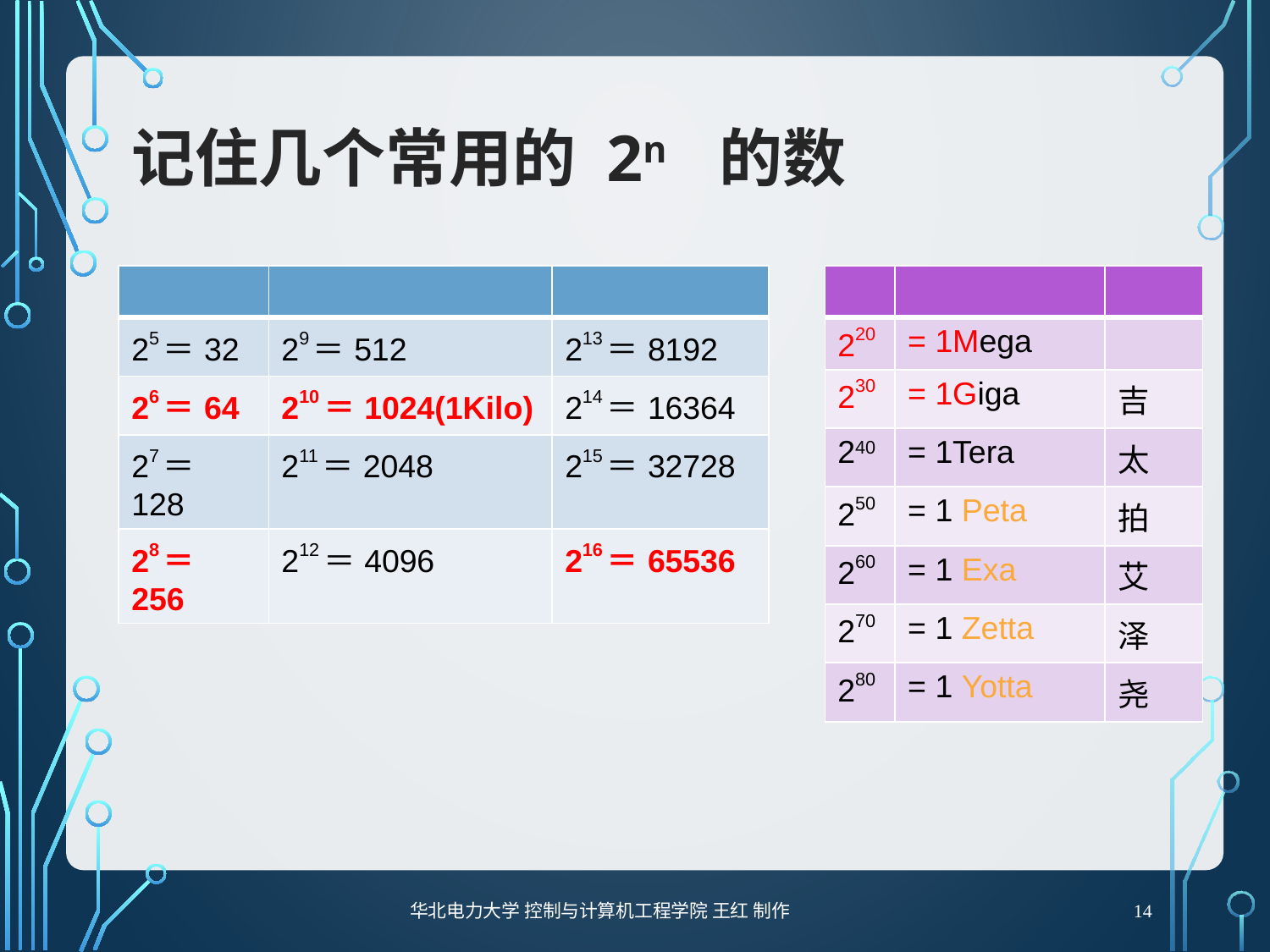

# 记住几个常用的 2n 的数
|  |  |  |
| --- | --- | --- |
| 25＝32 | 29＝512 | 213＝8192 |
| 26＝64 | 210＝1024(1Kilo) | 214＝16364 |
| 27＝128 | 211＝2048 | 215＝32728 |
| 28＝256 | 212＝4096 | 216＝65536 |
|  |  |  |
| --- | --- | --- |
| 220 | = 1Mega |  |
| 230 | = 1Giga | 吉 |
| 240 | = 1Tera | 太 |
| 250 | = 1 Peta | 拍 |
| 260 | = 1 Exa | 艾 |
| 270 | = 1 Zetta | 泽 |
| 280 | = 1 Yotta | 尧 |

14
华北电力大学 控制与计算机工程学院 王红 制作